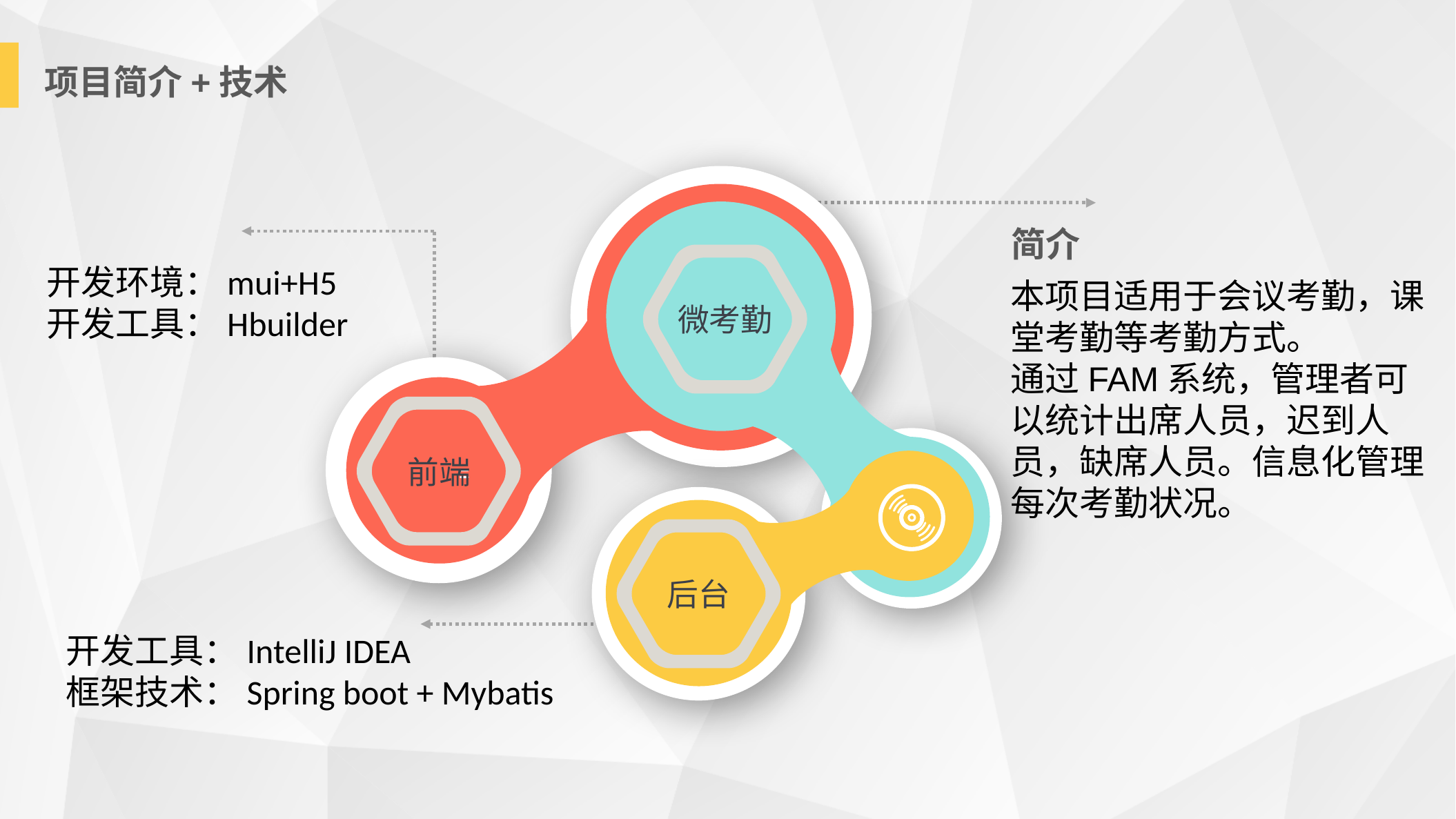

项目简介+技术

简介
本项目适用于会议考勤，课堂考勤等考勤方式。
通过FAM系统，管理者可以统计出席人员，迟到人员，缺席人员。信息化管理每次考勤状况。

微考勤
开发环境：mui+H5
开发工具：Hbuilder
前端
后台
开发工具：IntelliJ IDEA
框架技术：Spring boot + Mybatis